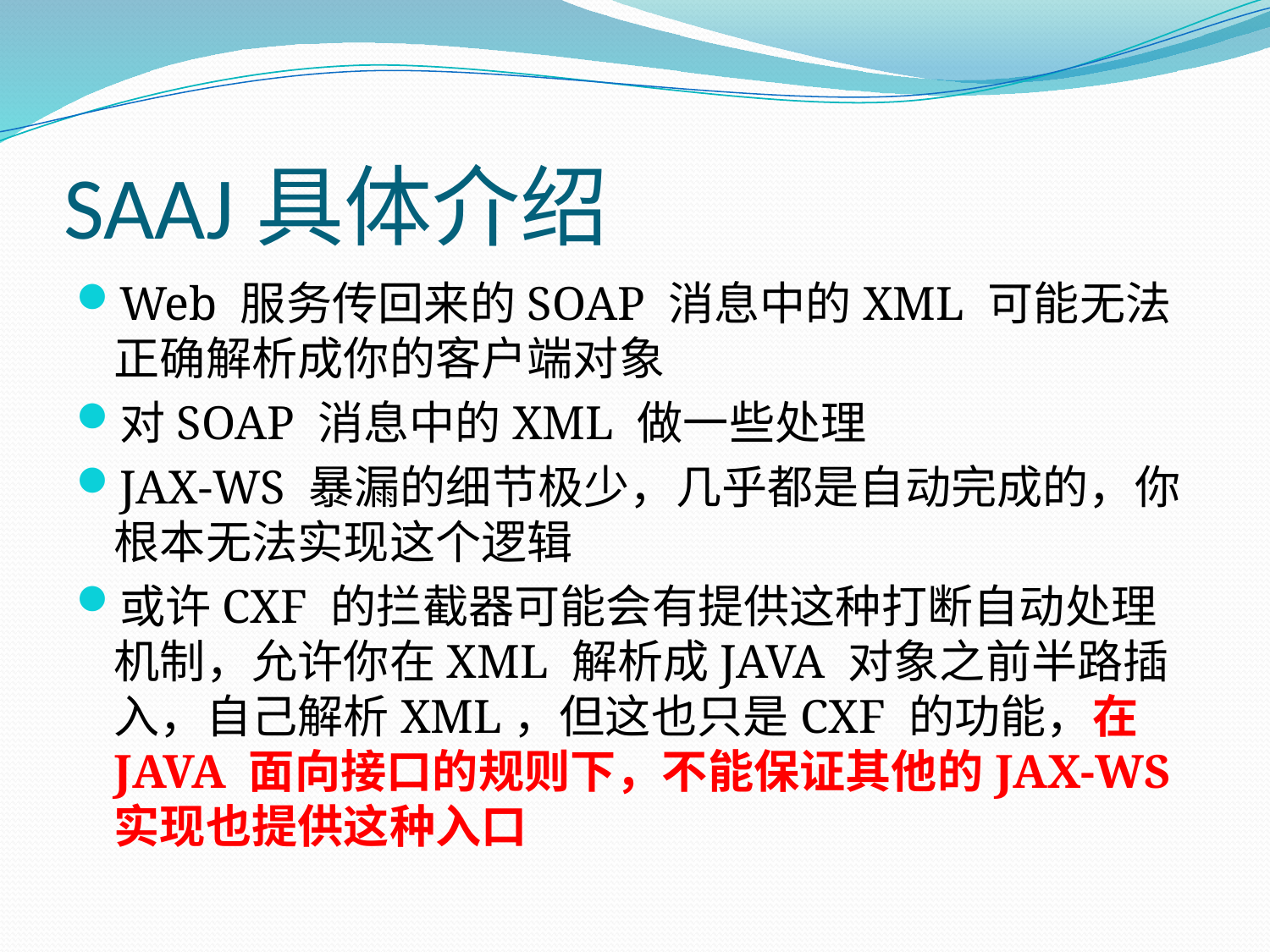

# SAAJ具体介绍
Web 服务传回来的SOAP 消息中的XML 可能无法正确解析成你的客户端对象
对SOAP 消息中的XML 做一些处理
JAX-WS 暴漏的细节极少，几乎都是自动完成的，你根本无法实现这个逻辑
或许CXF 的拦截器可能会有提供这种打断自动处理机制，允许你在XML 解析成JAVA 对象之前半路插入，自己解析XML，但这也只是CXF 的功能，在JAVA 面向接口的规则下，不能保证其他的JAX-WS 实现也提供这种入口